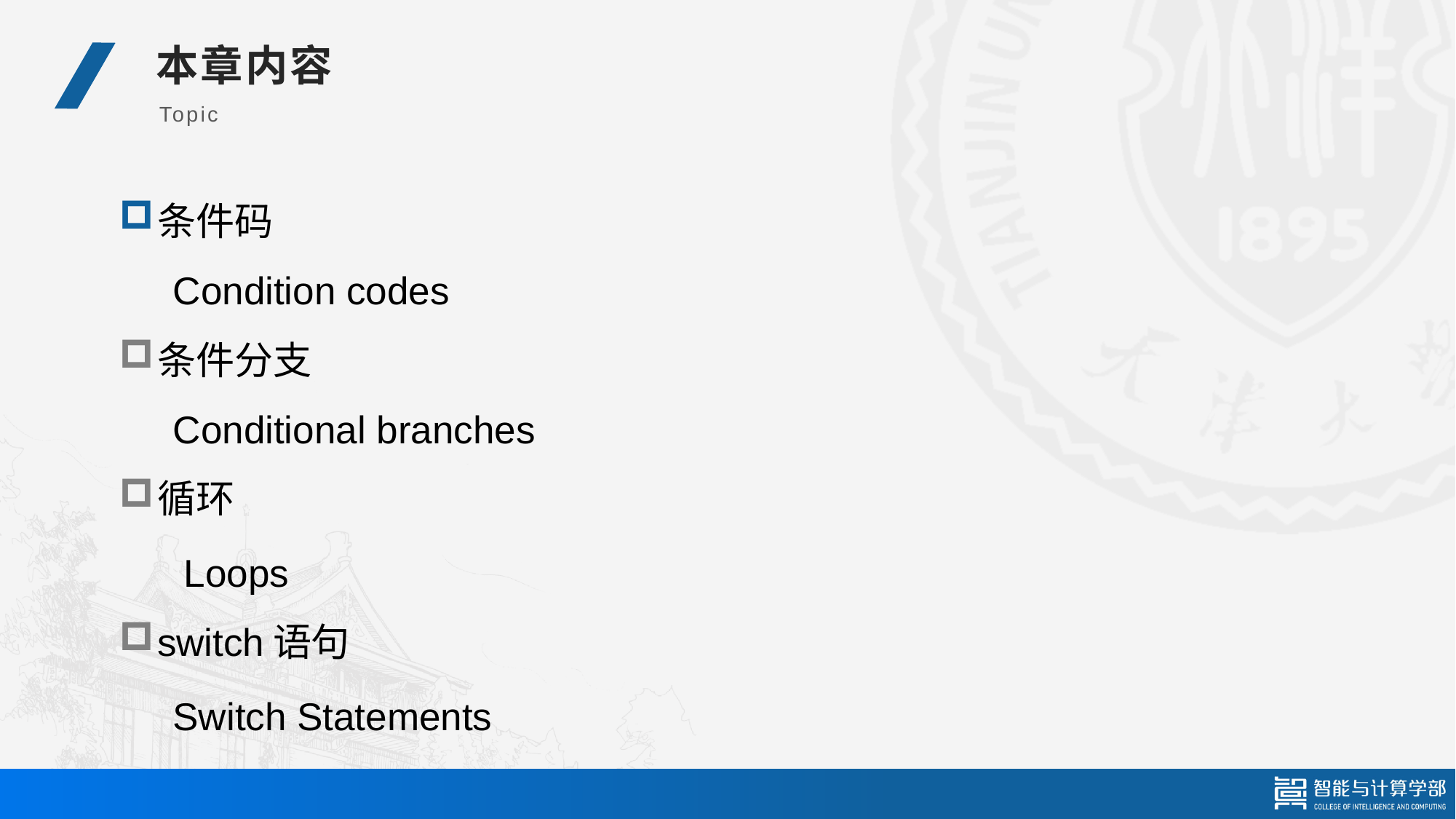

条件码
     Condition codes
条件分支
     Conditional branches
循环
      Loops
switch语句
     Switch Statements